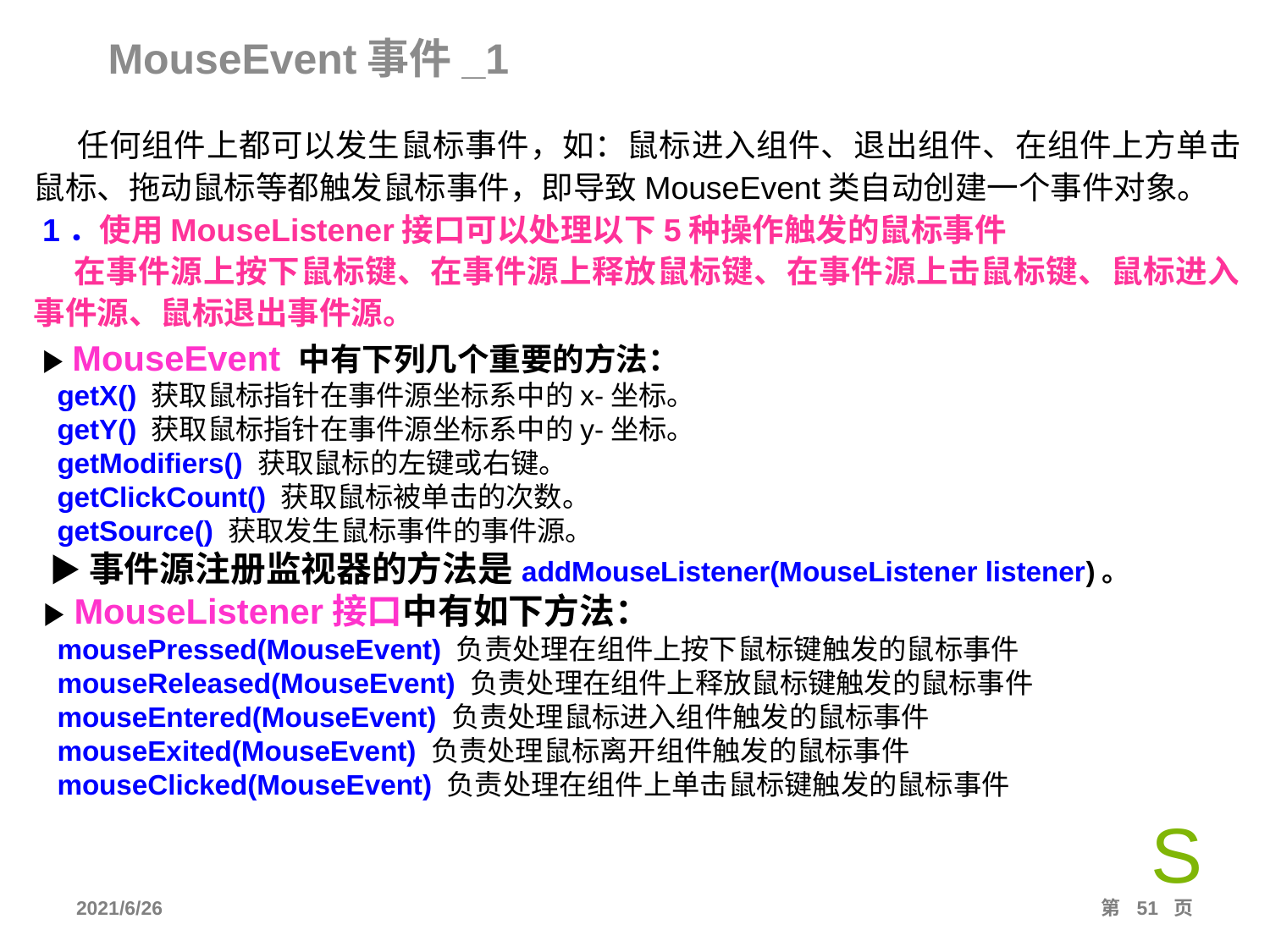

MouseEvent事件_1
    任何组件上都可以发生鼠标事件，如：鼠标进入组件、退出组件、在组件上方单击鼠标、拖动鼠标等都触发鼠标事件，即导致MouseEvent类自动创建一个事件对象。
 1．使用MouseListener接口可以处理以下5种操作触发的鼠标事件
    在事件源上按下鼠标键、在事件源上释放鼠标键、在事件源上击鼠标键、鼠标进入事件源、鼠标退出事件源。
 ▶ MouseEvent 中有下列几个重要的方法：
   getX() 获取鼠标指针在事件源坐标系中的x-坐标。
   getY() 获取鼠标指针在事件源坐标系中的y-坐标。
   getModifiers() 获取鼠标的左键或右键。
   getClickCount() 获取鼠标被单击的次数。
   getSource() 获取发生鼠标事件的事件源。
  ▶事件源注册监视器的方法是addMouseListener(MouseListener listener)。
 ▶ MouseListener接口中有如下方法：
   mousePressed(MouseEvent) 负责处理在组件上按下鼠标键触发的鼠标事件
   mouseReleased(MouseEvent) 负责处理在组件上释放鼠标键触发的鼠标事件
   mouseEntered(MouseEvent) 负责处理鼠标进入组件触发的鼠标事件
   mouseExited(MouseEvent) 负责处理鼠标离开组件触发的鼠标事件
   mouseClicked(MouseEvent) 负责处理在组件上单击鼠标键触发的鼠标事件
2021/6/26
第  51  页